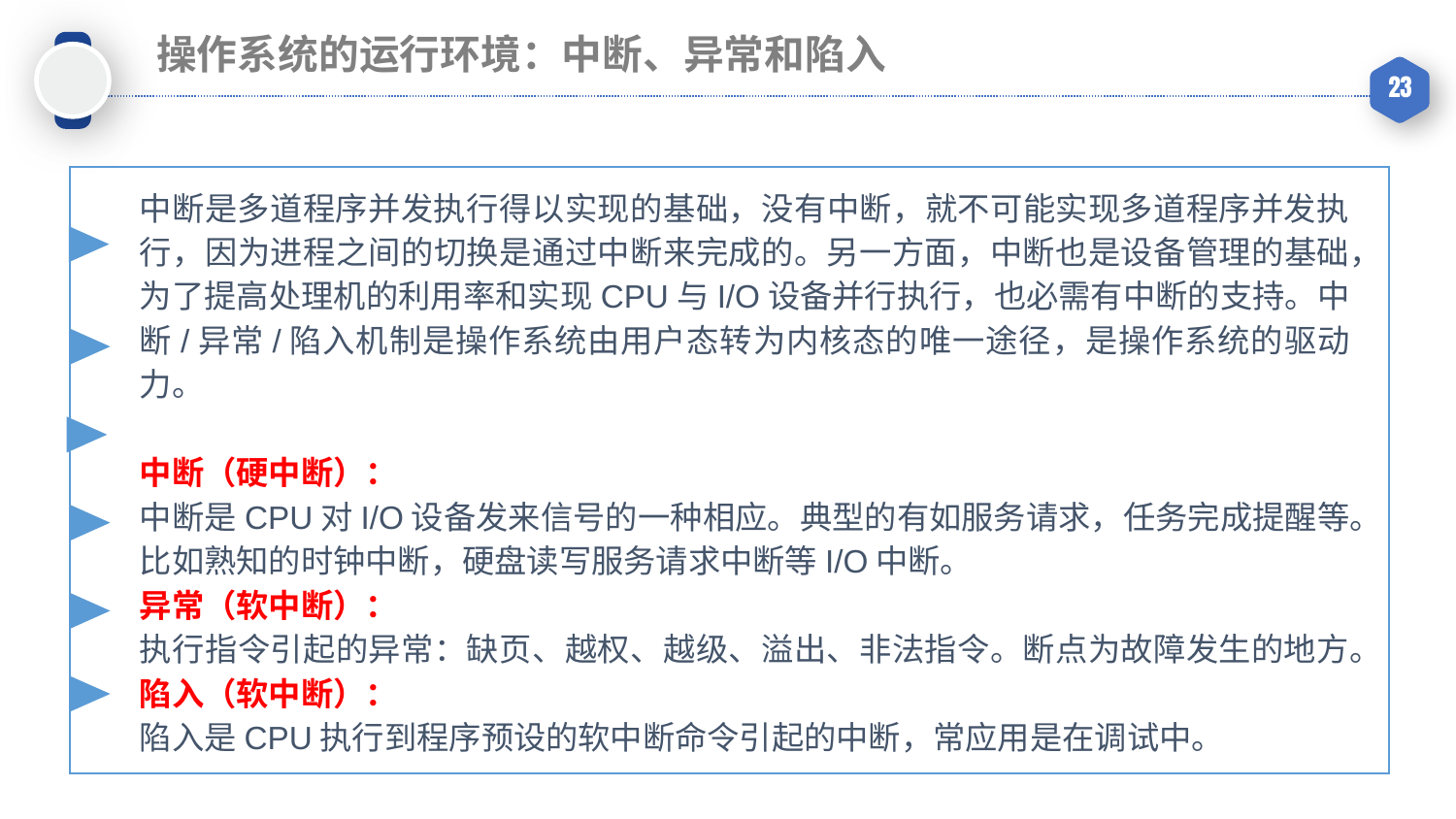

操作系统的运行环境：中断、异常和陷入

中断是多道程序并发执行得以实现的基础，没有中断，就不可能实现多道程序并发执行，因为进程之间的切换是通过中断来完成的。另一方面，中断也是设备管理的基础，为了提高处理机的利用率和实现CPU与I/O设备并行执行，也必需有中断的支持。中断/异常/陷入机制是操作系统由用户态转为内核态的唯一途径，是操作系统的驱动力。

中断（硬中断）：
中断是CPU对I/O设备发来信号的一种相应。典型的有如服务请求，任务完成提醒等。比如熟知的时钟中断，硬盘读写服务请求中断等I/O中断。
异常（软中断）：
执行指令引起的异常：缺页、越权、越级、溢出、非法指令。断点为故障发生的地方。陷入（软中断）：
陷入是CPU执行到程序预设的软中断命令引起的中断，常应用是在调试中。